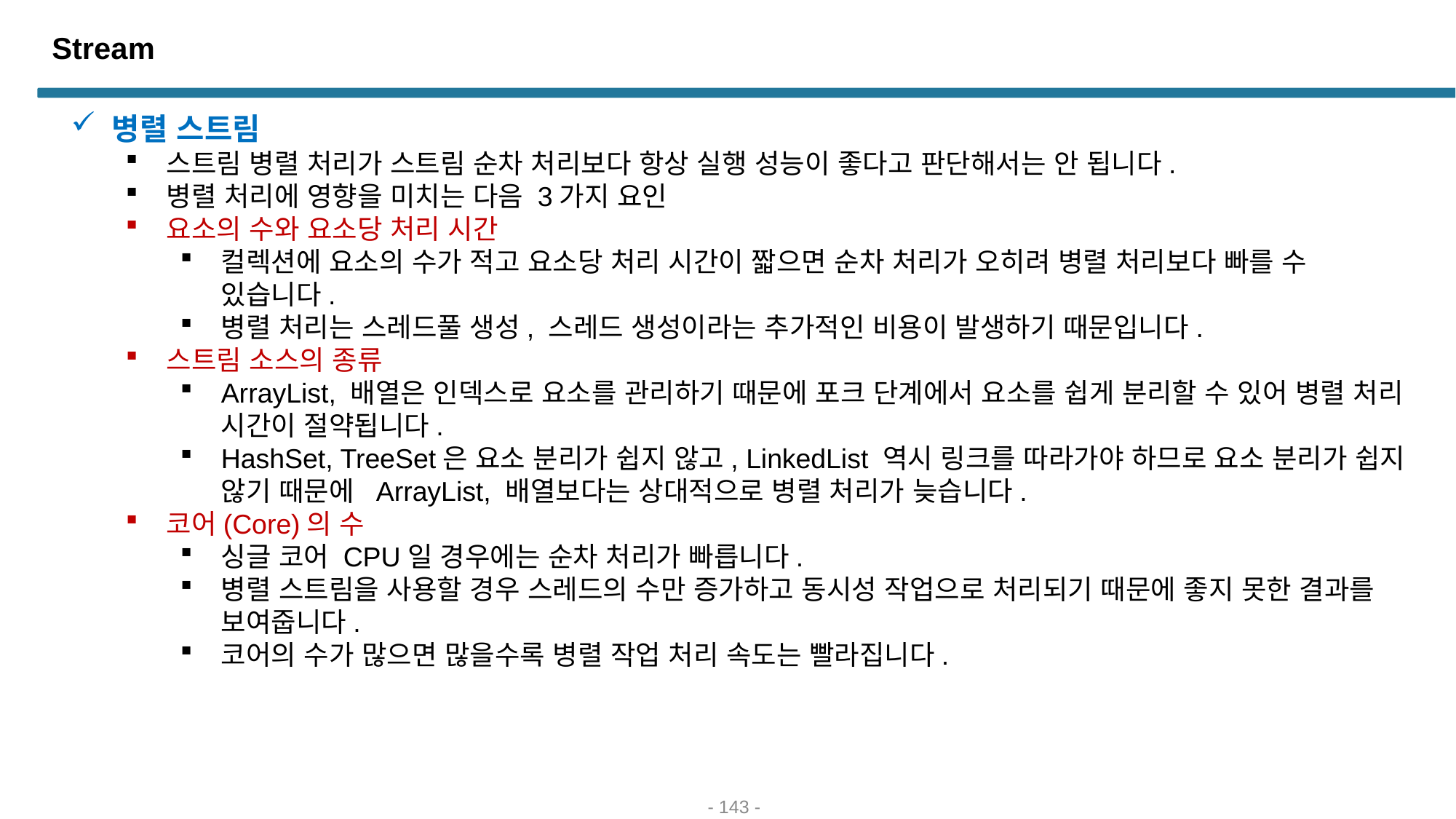

# Stream
병렬 스트림
스트림 병렬 처리가 스트림 순차 처리보다 항상 실행 성능이 좋다고 판단해서는 안 됩니다.
병렬 처리에 영향을 미치는 다음 3가지 요인
요소의 수와 요소당 처리 시간
컬렉션에 요소의 수가 적고 요소당 처리 시간이 짧으면 순차 처리가 오히려 병렬 처리보다 빠를 수 있습니다.
병렬 처리는 스레드풀 생성, 스레드 생성이라는 추가적인 비용이 발생하기 때문입니다.
스트림 소스의 종류
ArrayList, 배열은 인덱스로 요소를 관리하기 때문에 포크 단계에서 요소를 쉽게 분리할 수 있어 병렬 처리 시간이 절약됩니다.
HashSet, TreeSet은 요소 분리가 쉽지 않고, LinkedList 역시 링크를 따라가야 하므로 요소 분리가 쉽지 않기 때문에  ArrayList, 배열보다는 상대적으로 병렬 처리가 늦습니다.
코어(Core)의 수
싱글 코어 CPU일 경우에는 순차 처리가 빠릅니다.
병렬 스트림을 사용할 경우 스레드의 수만 증가하고 동시성 작업으로 처리되기 때문에 좋지 못한 결과를 보여줍니다.
코어의 수가 많으면 많을수록 병렬 작업 처리 속도는 빨라집니다.
- 143 -